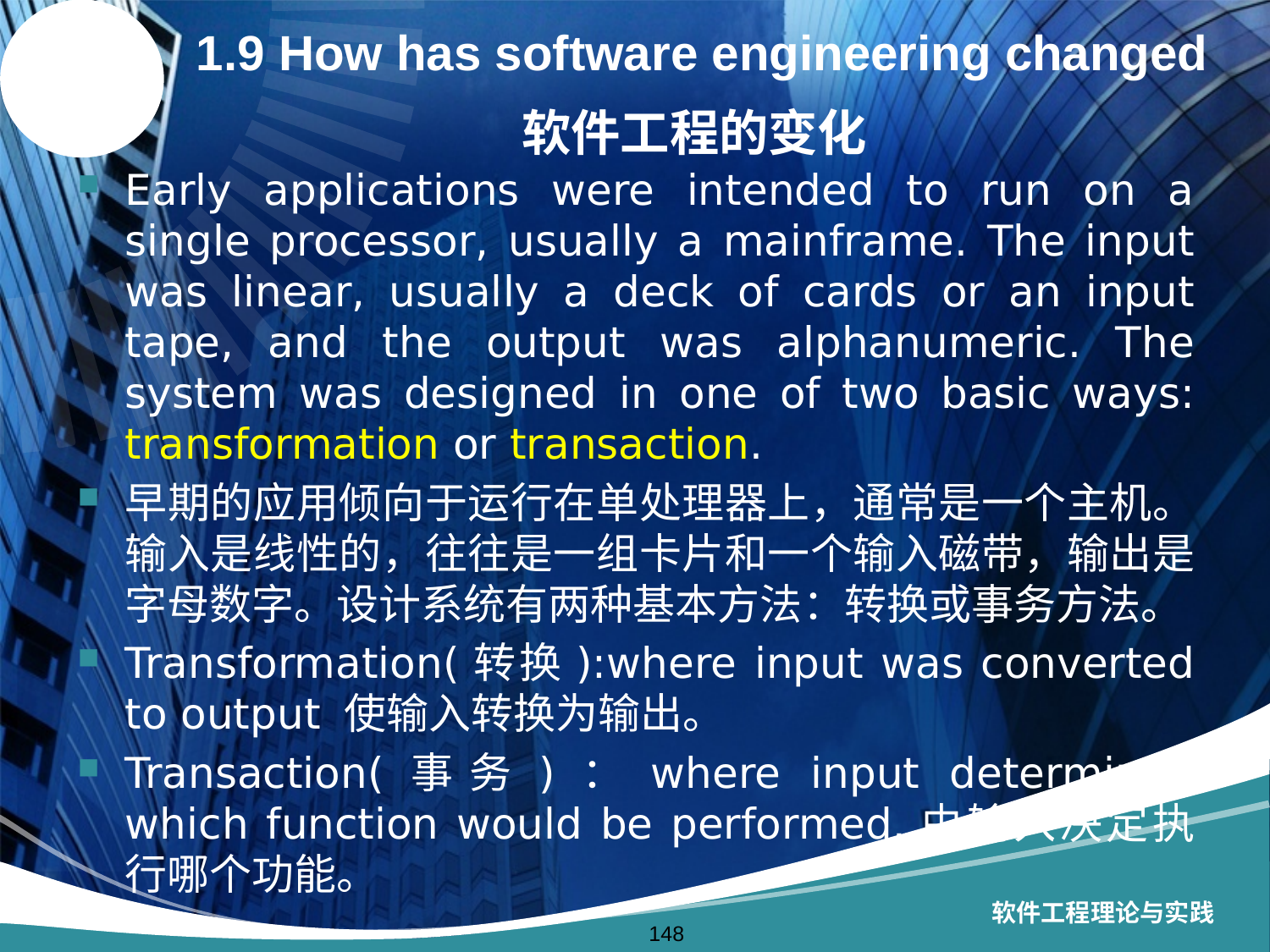

# 1.9 How has software engineering changed 软件工程的变化
Early applications were intended to run on a single processor, usually a mainframe. The input was linear, usually a deck of cards or an input tape, and the output was alphanumeric. The system was designed in one of two basic ways: transformation or transaction.
早期的应用倾向于运行在单处理器上，通常是一个主机。输入是线性的，往往是一组卡片和一个输入磁带，输出是字母数字。设计系统有两种基本方法：转换或事务方法。
Transformation(转换):where input was converted to output 使输入转换为输出。
Transaction(事务)：where input determined which function would be performed.由输入决定执行哪个功能。
软件工程理论与实践
148